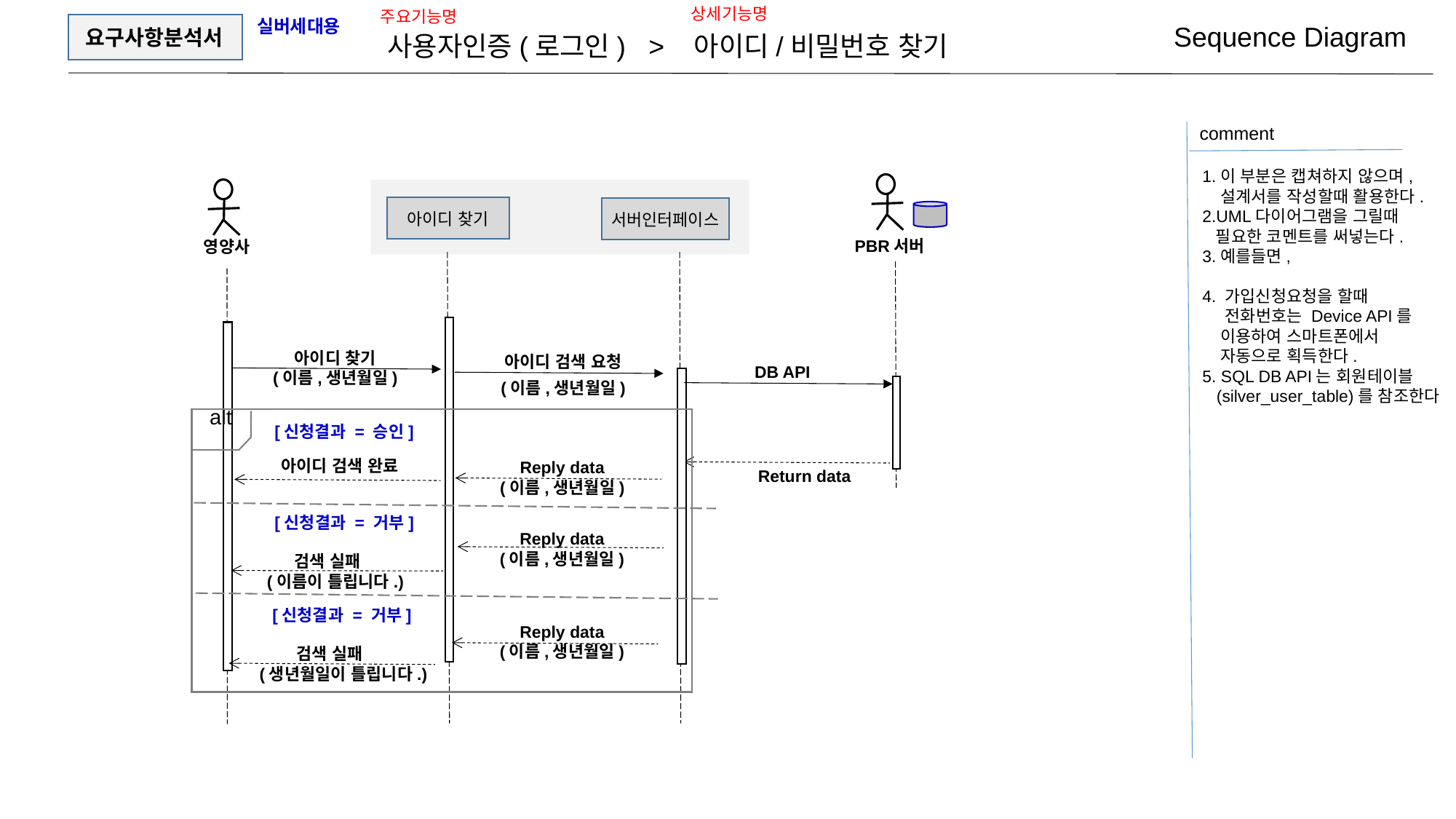

상세기능명
주요기능명
실버세대용
Sequence Diagram

요구사항분석서
사용자인증(로그인)   >   아이디/비밀번호 찾기
comment
1.이 부분은 캡쳐하지 않으며,
   설계서를 작성할때 활용한다.
2.UML다이어그램을 그릴때
  필요한 코멘트를 써넣는다.
3.예를들면,

4. 가입신청요청을 할때
    전화번호는 Device API를
   이용하여 스마트폰에서
   자동으로 획득한다.
5. SQL DB API는 회원테이블
   (silver_user_table)를 참조한다

아이디 찾기
서버인터페이스
PBR서버
영양사

아이디 찾기
(이름,생년월일)
아이디 검색 요청
(이름,생년월일)
DB API

alt

[신청결과 = 승인]
아이디 검색 완료
Reply data
(이름,생년월일)
Return data
[신청결과 = 거부]
Reply data
(이름,생년월일)
       검색 실패
  (이름이 틀립니다.)
[신청결과 = 거부]
Reply data
(이름,생년월일)
       검색 실패
(생년월일이 틀립니다.)